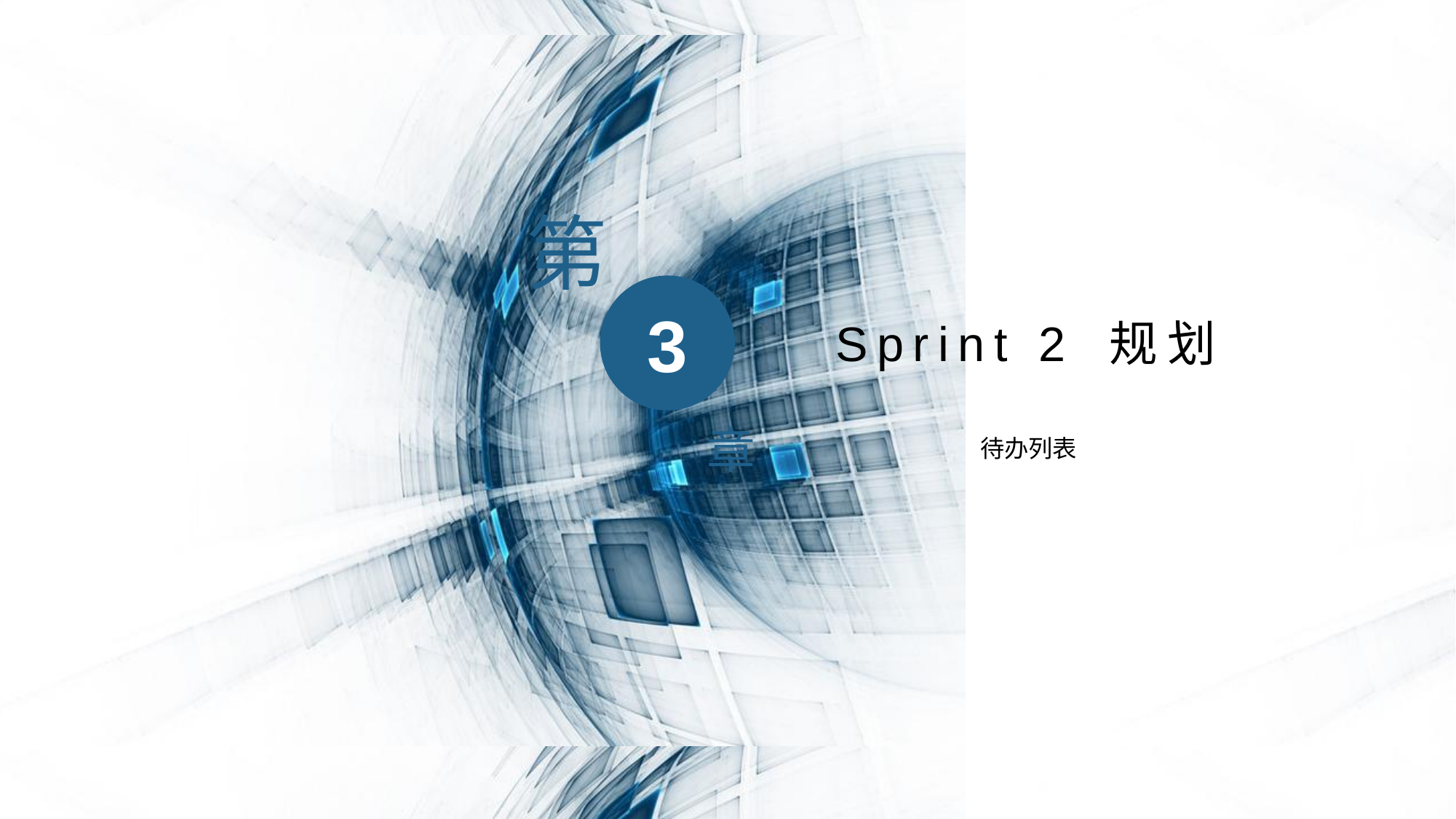

第
Sprint 2 规划
3
章
待办列表